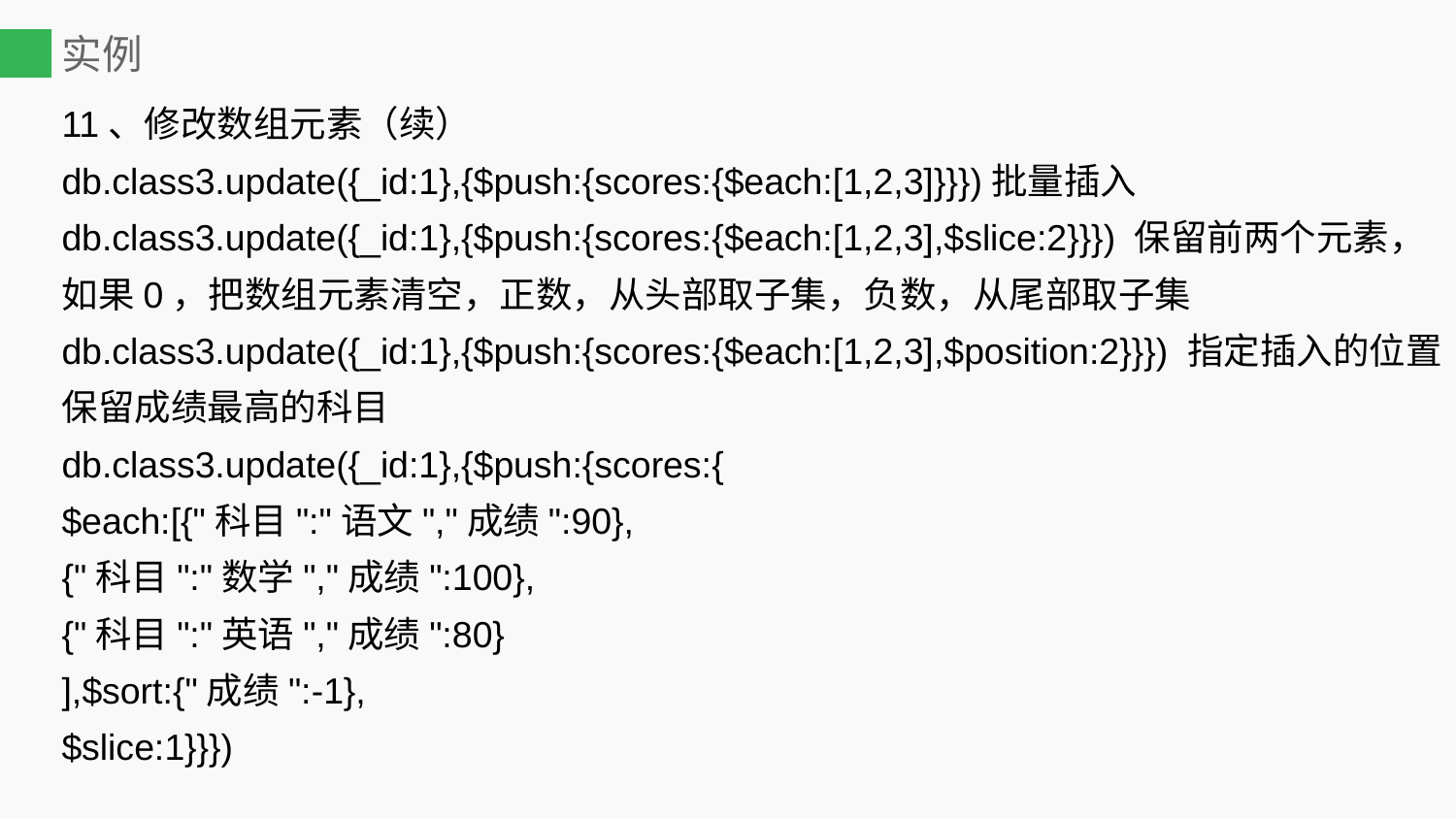

# 实例
11、修改数组元素（续）
db.class3.update({_id:1},{$push:{scores:{$each:[1,2,3]}}})批量插入
db.class3.update({_id:1},{$push:{scores:{$each:[1,2,3],$slice:2}}}) 保留前两个元素，如果0，把数组元素清空，正数，从头部取子集，负数，从尾部取子集
db.class3.update({_id:1},{$push:{scores:{$each:[1,2,3],$position:2}}}) 指定插入的位置
保留成绩最高的科目
db.class3.update({_id:1},{$push:{scores:{
$each:[{"科目":"语文","成绩":90},
{"科目":"数学","成绩":100},
{"科目":"英语","成绩":80}
],$sort:{"成绩":-1},
$slice:1}}})